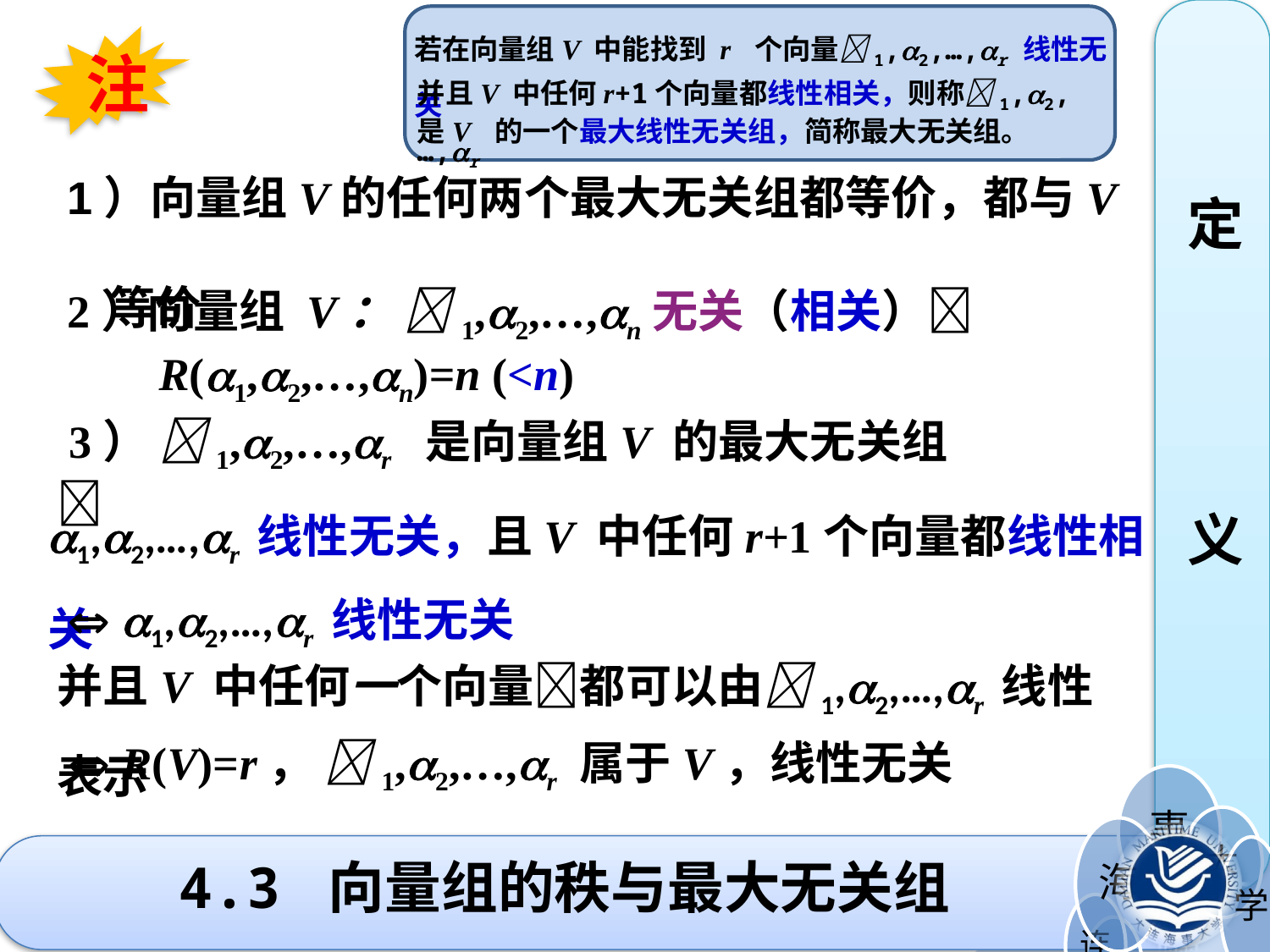

若在向量组V 中能找到 r 个向量α1,α2,…,αr 线性无关
并且V 中任何r+1个向量都线性相关，则称α1,α2,…,αr
是V 的一个最大线性无关组，简称最大无关组。

定

义
注
1）向量组V的任何两个最大无关组都等价，都与V
   等价
2）向量组 V： α1,α2,…,αn无关（相关）⇔
        R(α1,α2,…,αn)=n (<n)
 3） α1,α2,…,αr  是向量组V 的最大无关组⇔
α1,α2,…,αr 线性无关，且V 中任何r+1个向量都线性相关
⇔ α1,α2,…,αr 线性无关
并且V 中任何一个向量β都可以由α1,α2,…,αr 线性表示
⇔ R(V)=r， α1,α2,…,αr 属于V，线性无关
# 4.3 向量组的秩与最大无关组